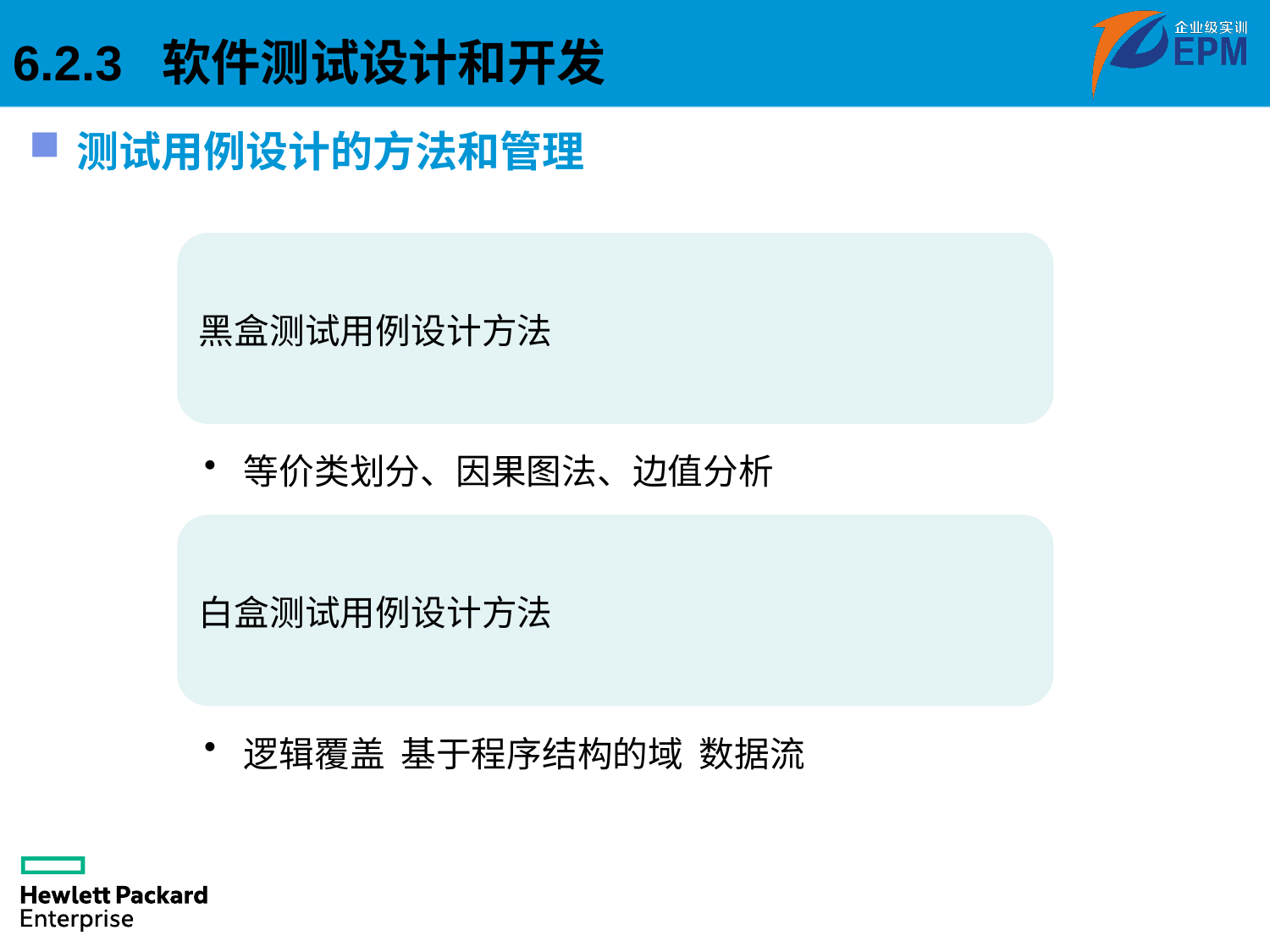

6.2.3  软件测试设计和开发
测试用例设计的方法和管理

黑盒测试用例设计方法
白盒测试用例设计方法
逻辑覆盖  基于程序结构的域  数据流
等价类划分、因果图法、边值分析